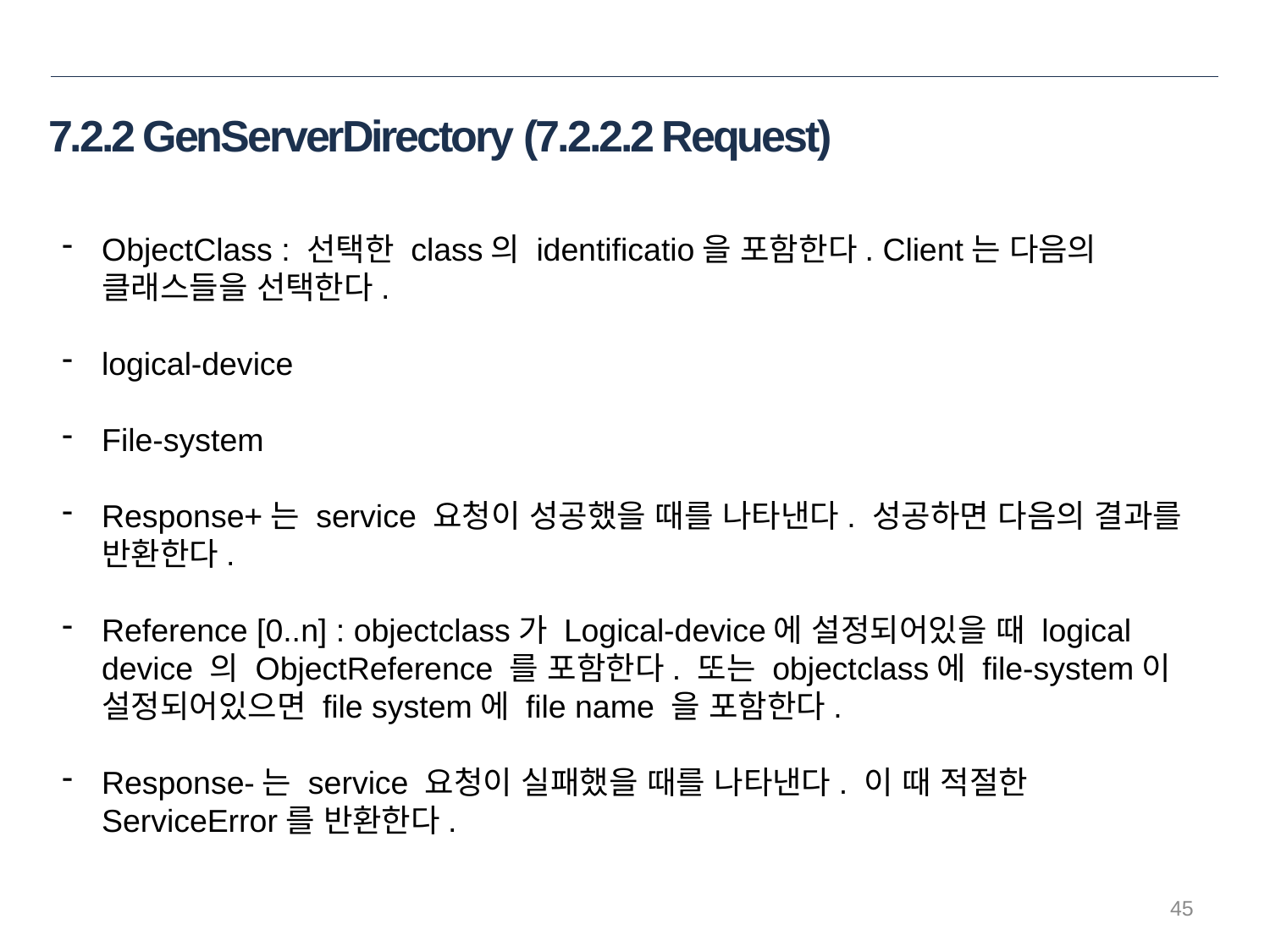

7.2.2 GenServerDirectory (7.2.2.2 Request)
ObjectClass : 선택한 class의 identificatio을 포함한다. Client는 다음의 클래스들을 선택한다.

logical-device

File-system

Response+는 service 요청이 성공했을 때를 나타낸다. 성공하면 다음의 결과를 반환한다.

Reference [0..n] : objectclass가 Logical-device에 설정되어있을 때 logical device 의 ObjectReference 를 포함한다. 또는 objectclass에 file-system이 설정되어있으면 file system에 file name 을 포함한다.

Response-는 service 요청이 실패했을 때를 나타낸다. 이 때 적절한 ServiceError를 반환한다.
45